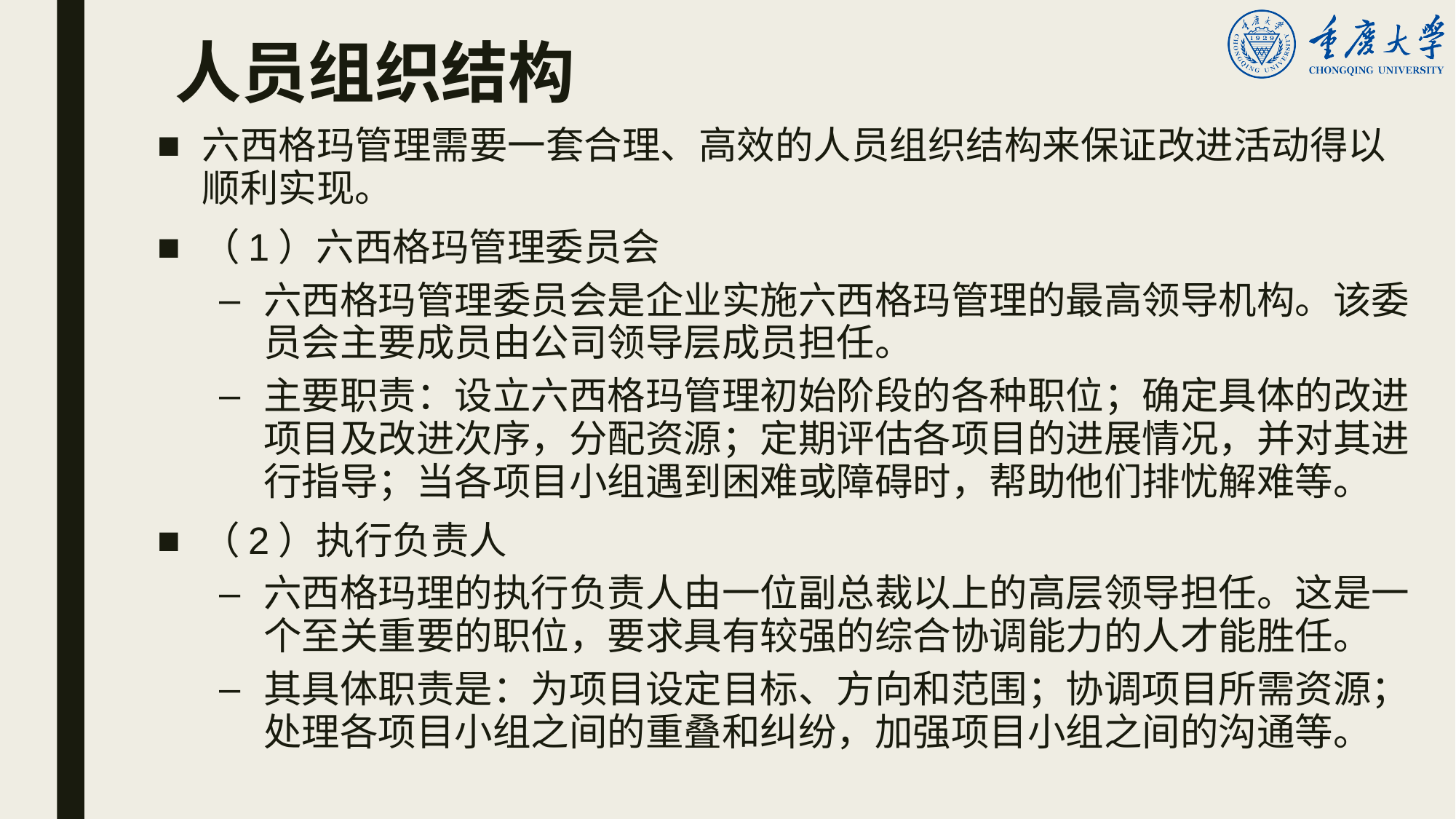

# 人员组织结构
六西格玛管理需要一套合理、高效的人员组织结构来保证改进活动得以顺利实现。
（1）六西格玛管理委员会
六西格玛管理委员会是企业实施六西格玛管理的最高领导机构。该委员会主要成员由公司领导层成员担任。
主要职责：设立六西格玛管理初始阶段的各种职位；确定具体的改进项目及改进次序，分配资源；定期评估各项目的进展情况，并对其进行指导；当各项目小组遇到困难或障碍时，帮助他们排忧解难等。
（2）执行负责人
六西格玛理的执行负责人由一位副总裁以上的高层领导担任。这是一个至关重要的职位，要求具有较强的综合协调能力的人才能胜任。
其具体职责是：为项目设定目标、方向和范围；协调项目所需资源；处理各项目小组之间的重叠和纠纷，加强项目小组之间的沟通等。